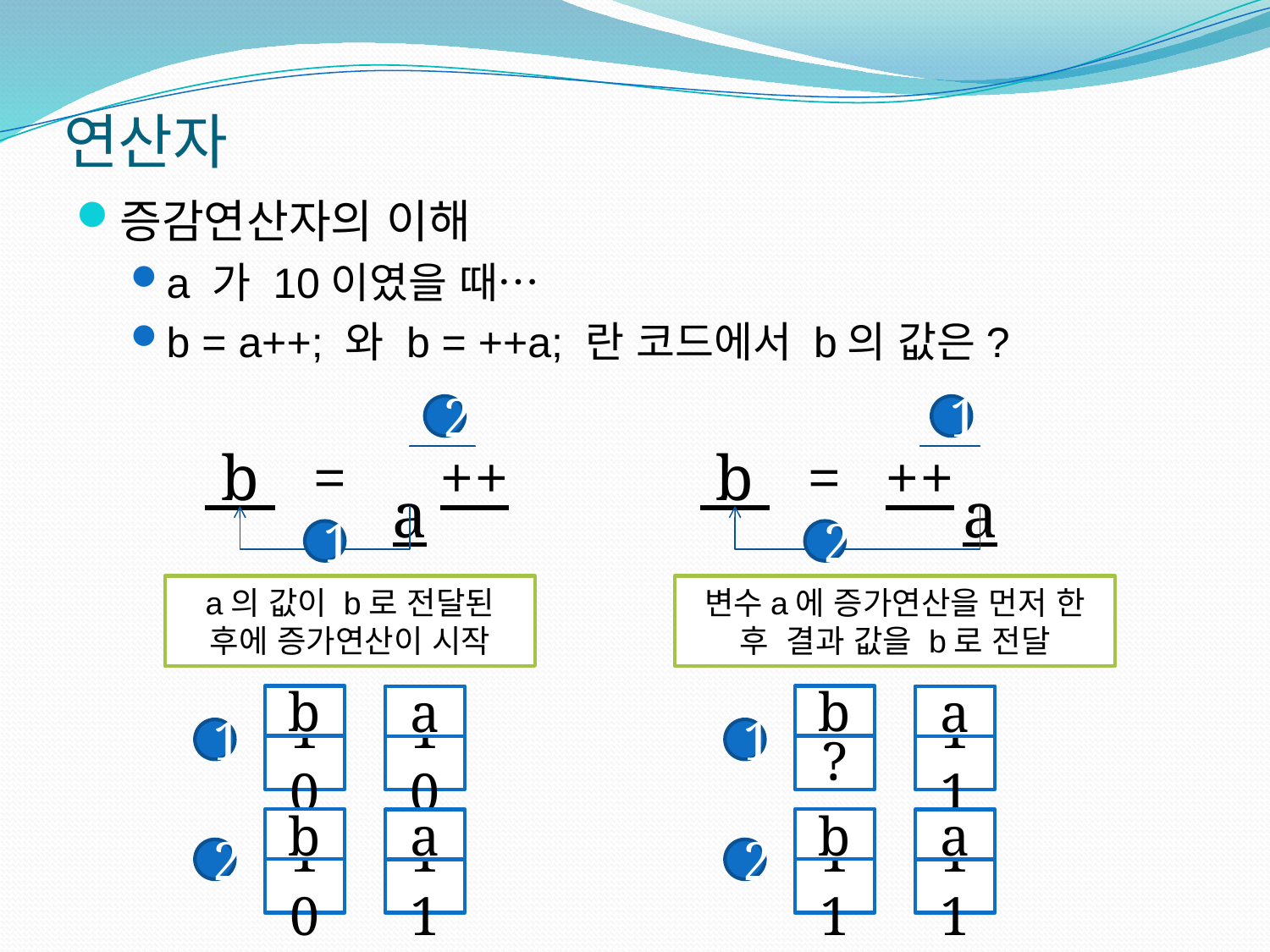

# 연산자
증감연산자의 이해
a 가 10이였을 때…
b = a++; 와 b = ++a; 란 코드에서 b의 값은?

2
1
 b
=
 a
++
 b
=
++
 a
1
2
a의 값이 b로 전달된 후에 증가연산이 시작
변수a에 증가연산을 먼저 한 후  결과 값을 b로 전달
b
b
a
a
1
1
10
?
10
11
b
b
a
a
2
2
10
11
11
11